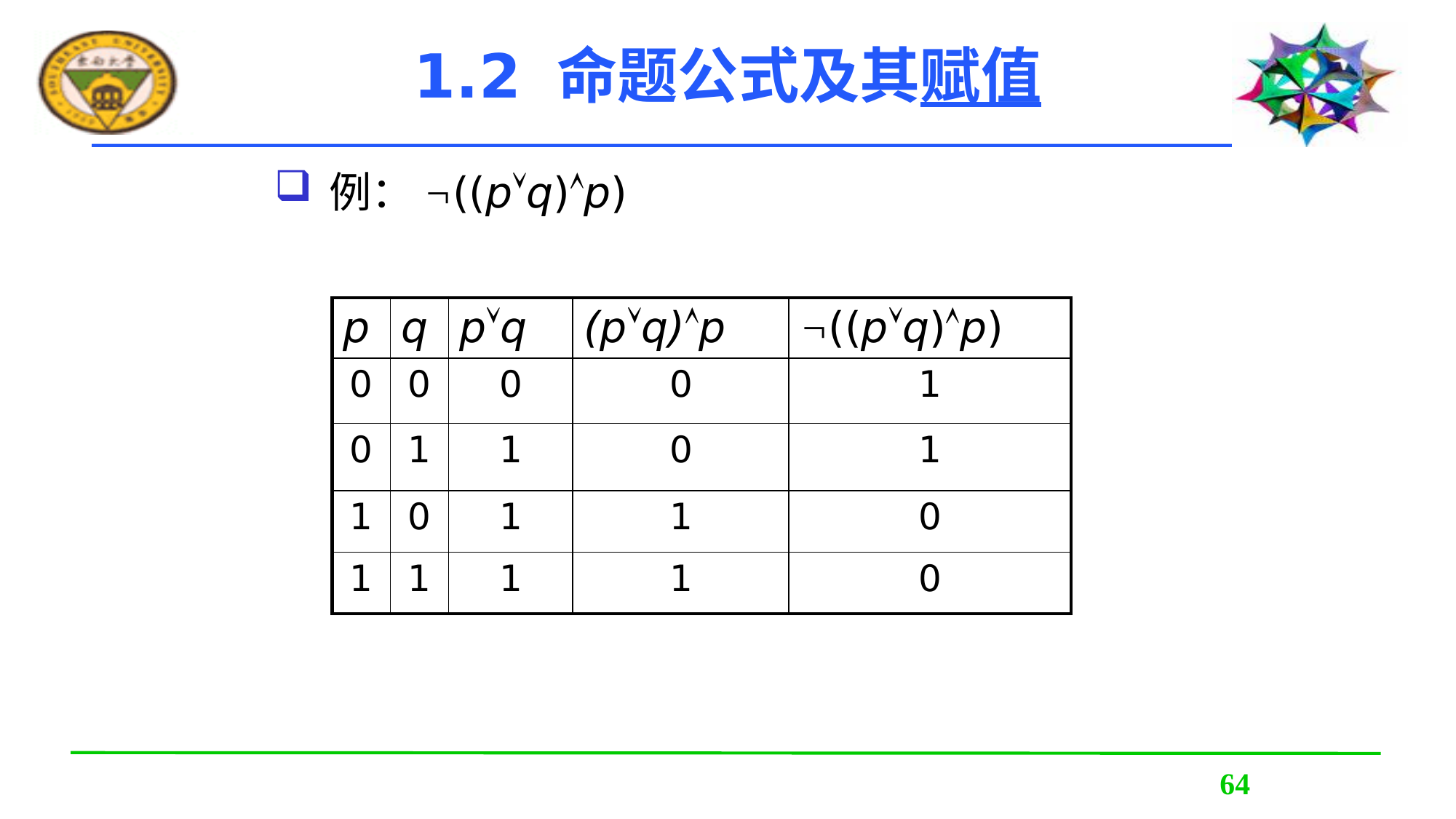

# 1.2 命题公式及其赋值
例：¬((p∨q)∧p)

| p | q | p∨q | (p∨q)∧p | ¬((p∨q)∧p) |
| --- | --- | --- | --- | --- |
| 0 | 0 | 0 | 0 | 1 |
| 0 | 1 | 1 | 0 | 1 |
| 1 | 0 | 1 | 1 | 0 |
| 1 | 1 | 1 | 1 | 0 |